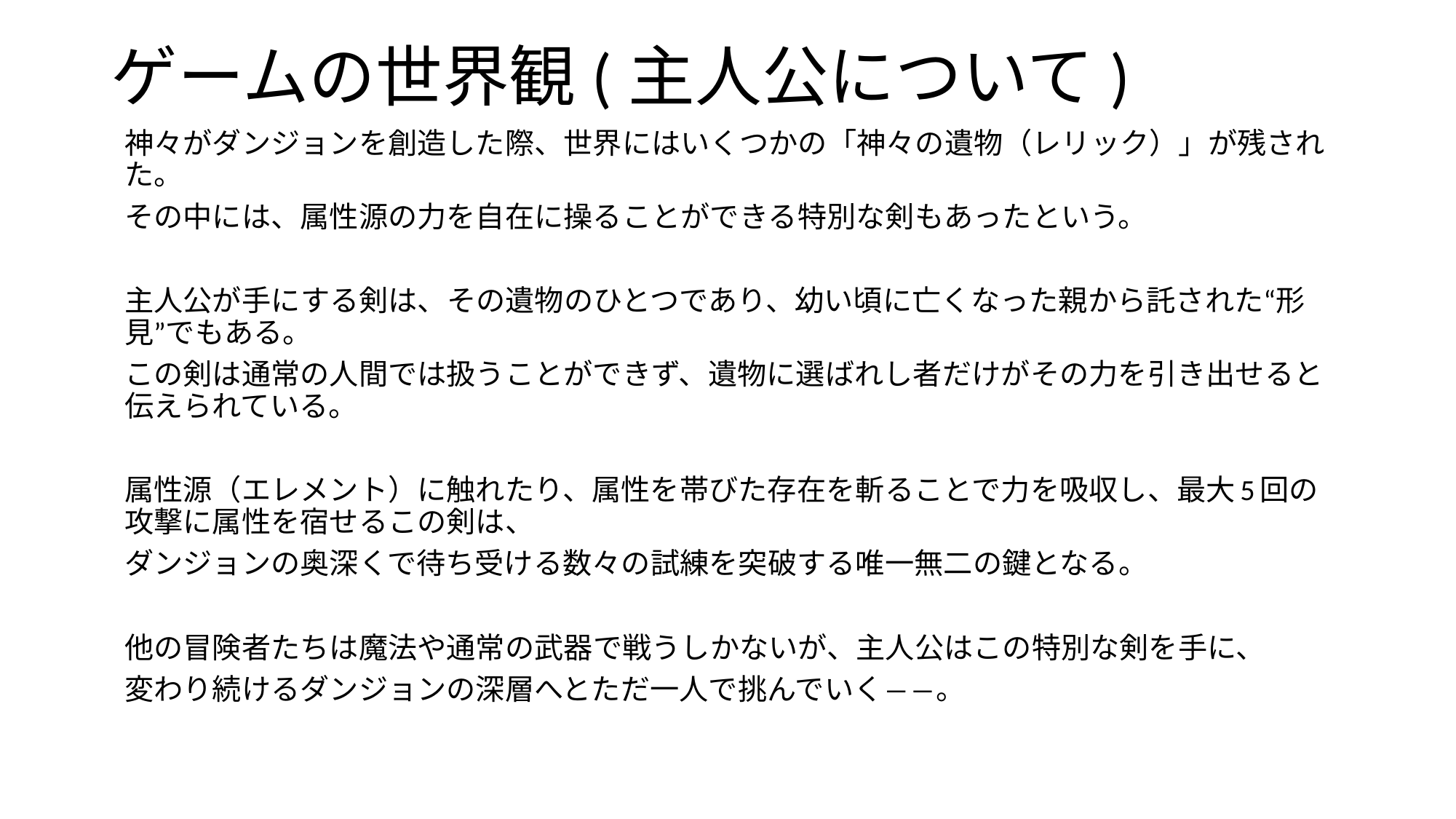

# ゲームの世界観(主人公について)
神々がダンジョンを創造した際、世界にはいくつかの「神々の遺物（レリック）」が残された。
その中には、属性源の力を自在に操ることができる特別な剣もあったという。

主人公が手にする剣は、その遺物のひとつであり、幼い頃に亡くなった親から託された“形見”でもある。
この剣は通常の人間では扱うことができず、遺物に選ばれし者だけがその力を引き出せると伝えられている。

属性源（エレメント）に触れたり、属性を帯びた存在を斬ることで力を吸収し、最大5回の攻撃に属性を宿せるこの剣は、
ダンジョンの奥深くで待ち受ける数々の試練を突破する唯一無二の鍵となる。

他の冒険者たちは魔法や通常の武器で戦うしかないが、主人公はこの特別な剣を手に、
変わり続けるダンジョンの深層へとただ一人で挑んでいく――。